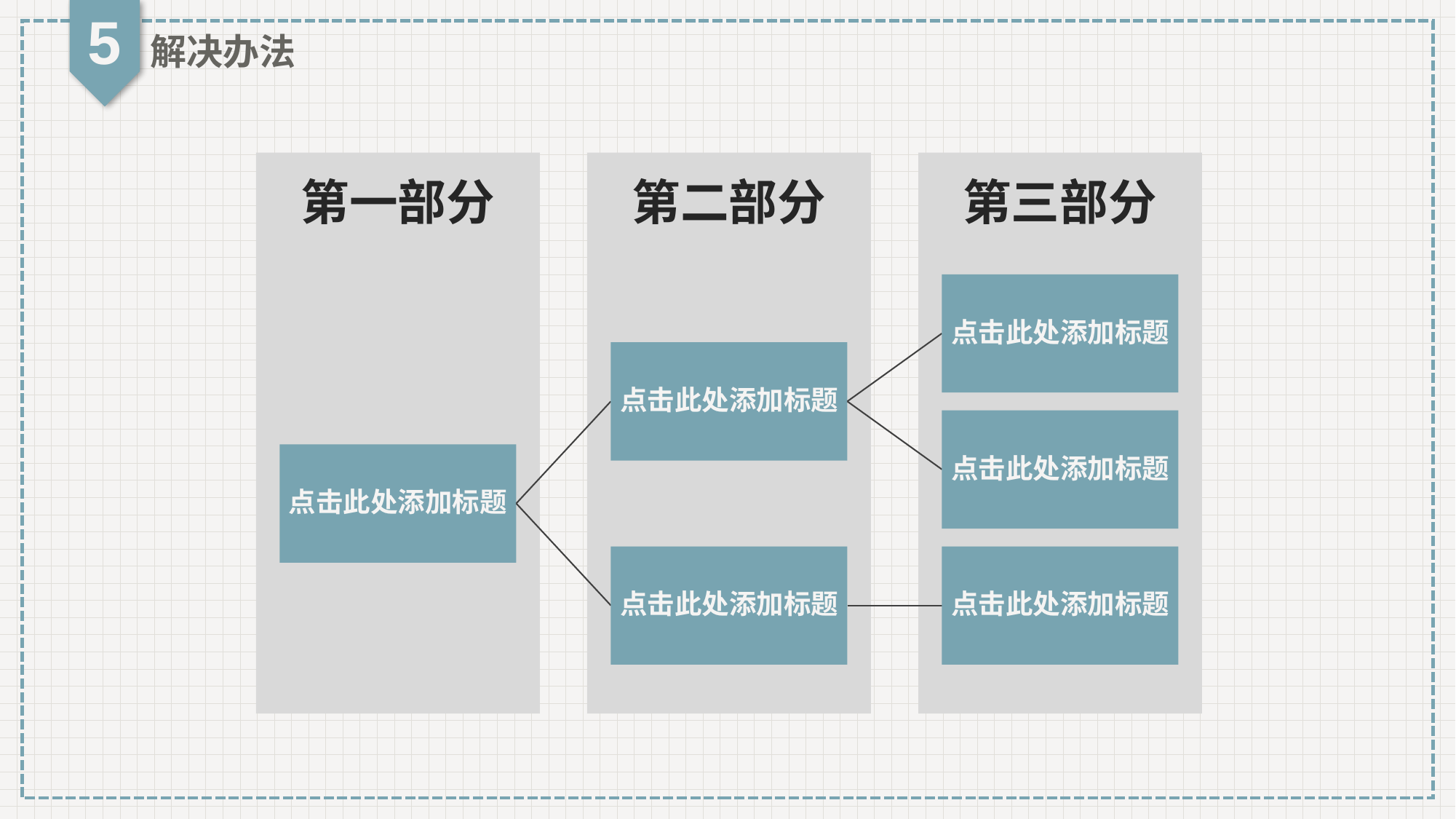

5
解决办法

第一部分
第二部分
第三部分
点击此处添加标题
点击此处添加标题

点击此处添加标题

点击此处添加标题

点击此处添加标题
点击此处添加标题